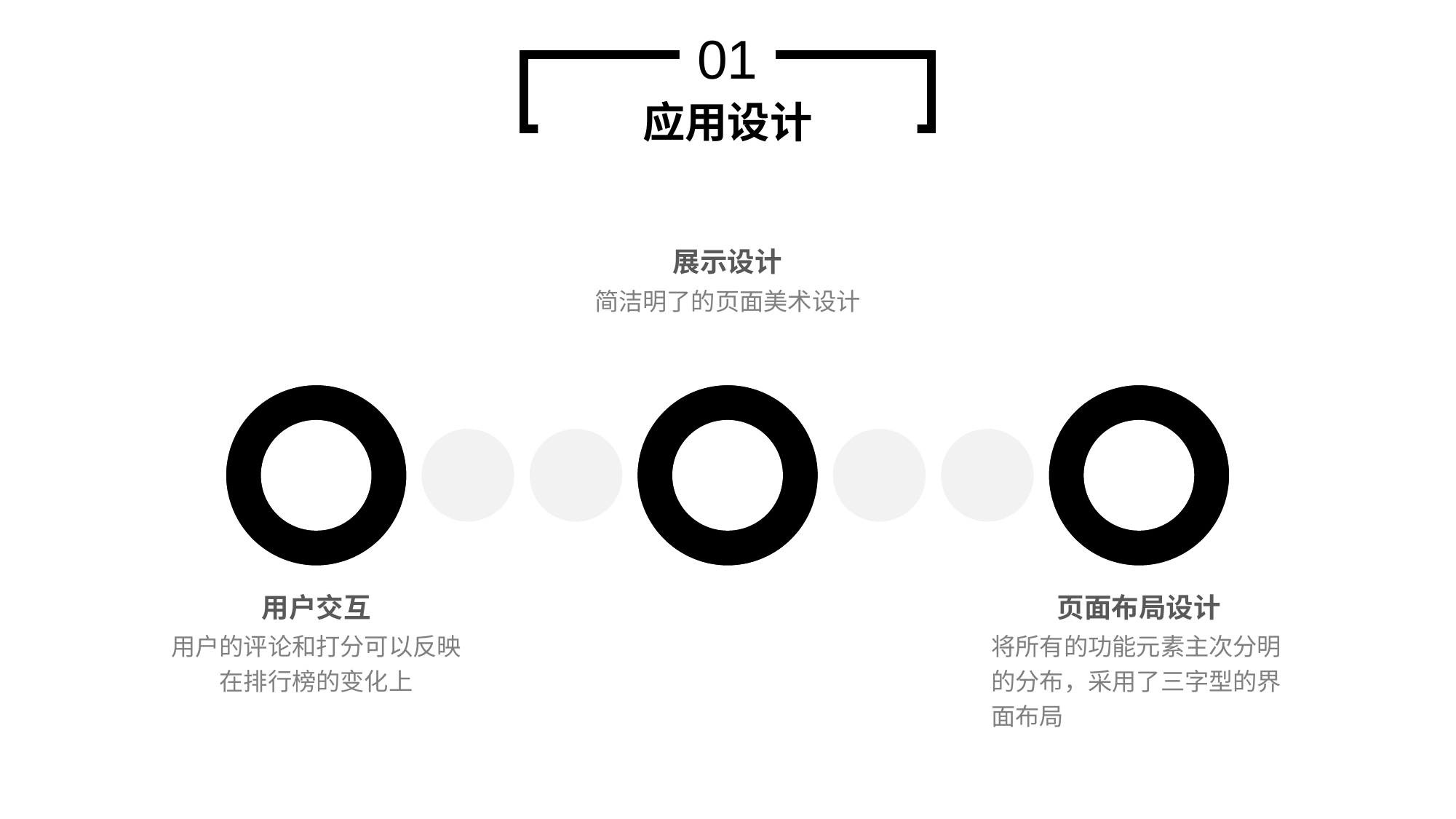

01

应用设计
展示设计
简洁明了的页面美术设计

用户交互
用户的评论和打分可以反映在排行榜的变化上
页面布局设计
将所有的功能元素主次分明的分布，采用了三字型的界面布局